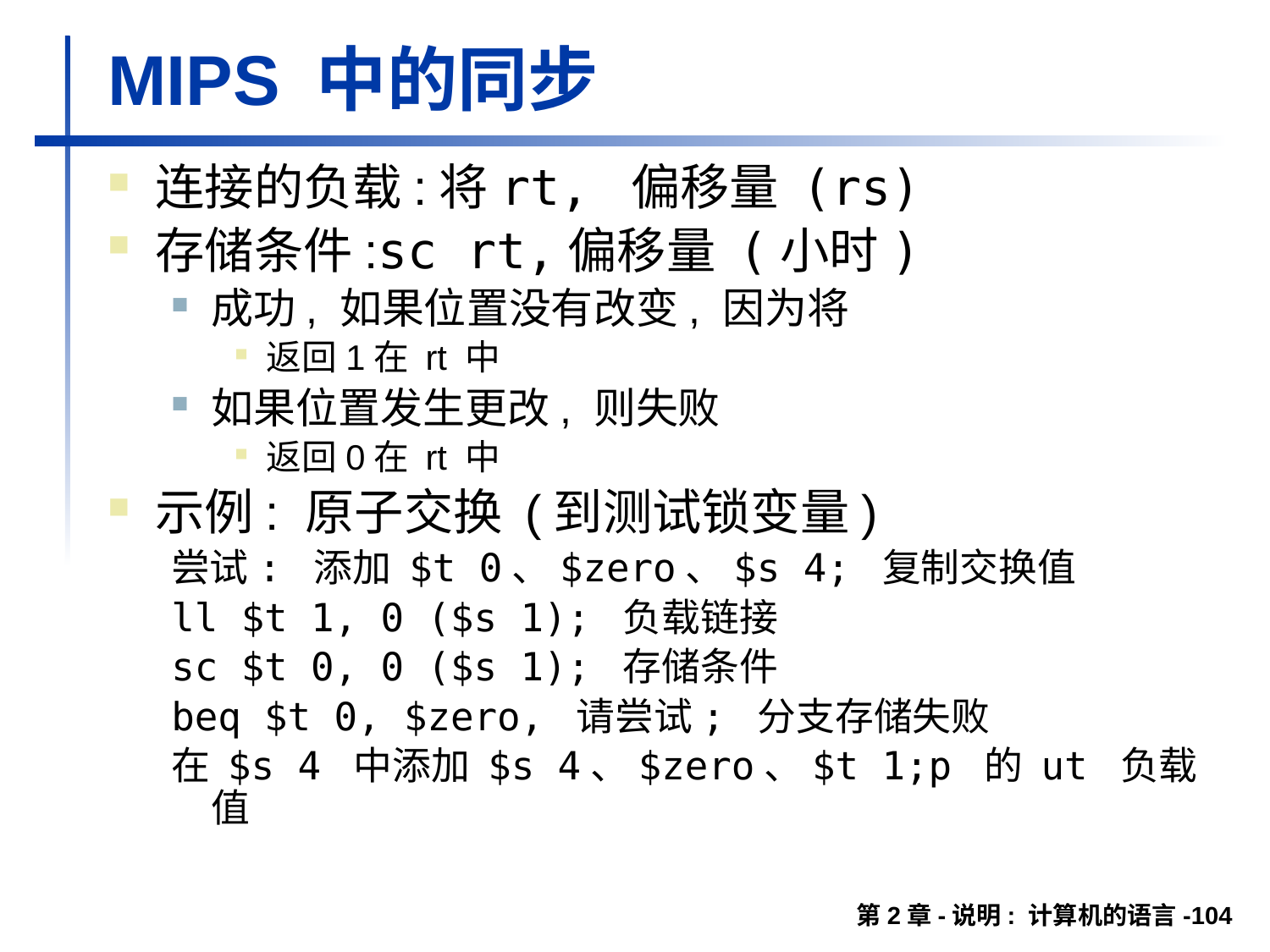

# MIPS 中的同步
连接的负载:将rt, 偏移量 (rs)
存储条件:sc rt,偏移量 (小时)
成功, 如果位置没有改变, 因为将
返回1在 rt 中
如果位置发生更改, 则失败
返回0在 rt 中
示例: 原子交换 (到测试锁变量)
尝试: 添加 $t 0、$zero、$s 4; 复制交换值
ll $t 1, 0 ($s 1); 负载链接
sc $t 0, 0 ($s 1); 存储条件
beq $t 0, $zero, 请尝试; 分支存储失败
在 $s 4 中添加 $s 4、$zero、$t 1;p 的 ut 负载值
第2章-说明: 计算机的语言-104